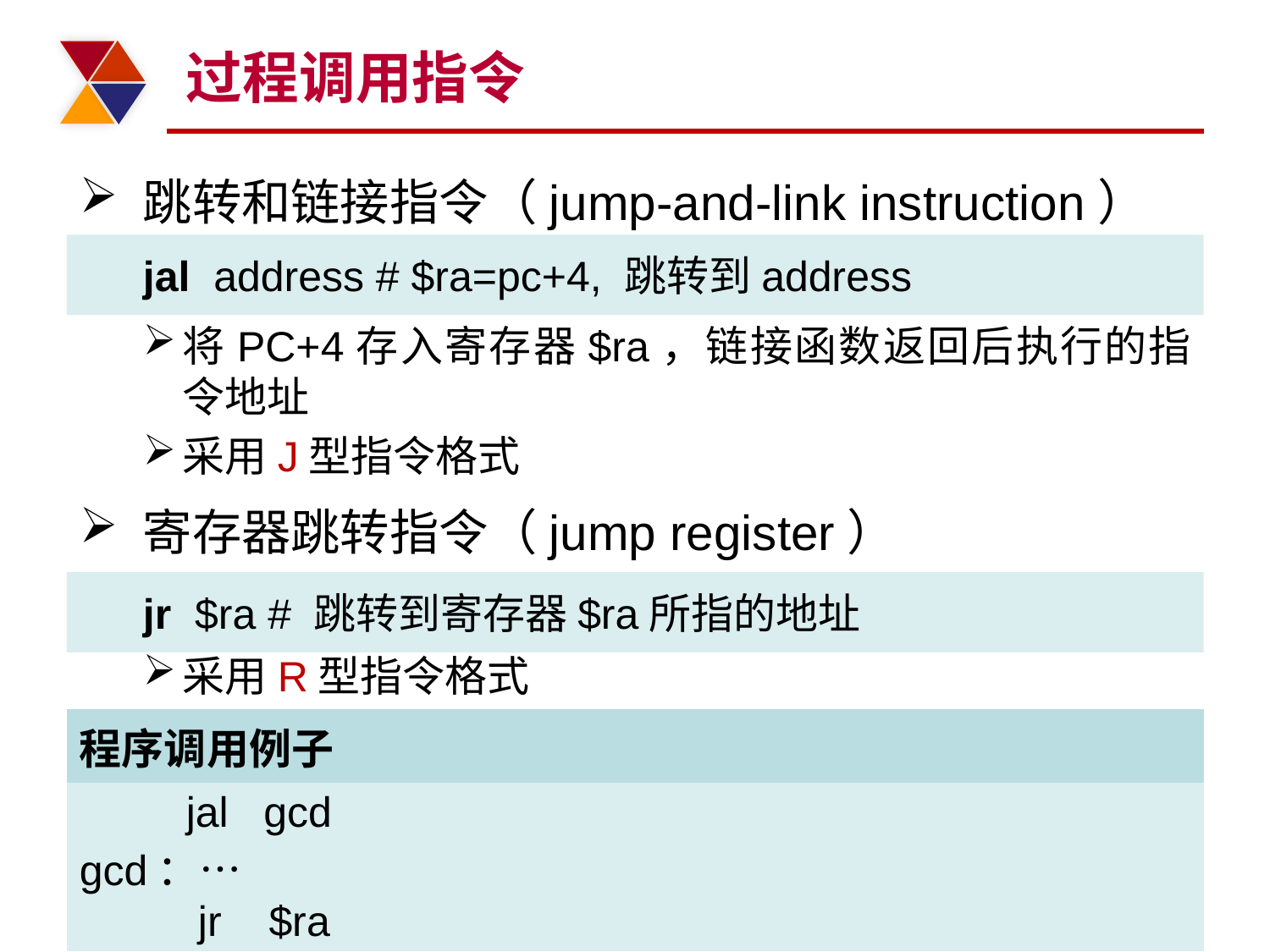

# 过程调用指令
跳转和链接指令（jump-and-link instruction）

将PC+4存入寄存器$ra，链接函数返回后执行的指令地址
采用J型指令格式
寄存器跳转指令（jump register）

采用R型指令格式

jal  address # $ra=pc+4, 跳转到address
jr  $ra # 跳转到寄存器$ra所指的地址
| 程序调用例子 |
| --- |
| jal gcd gcd：… jr $ra |